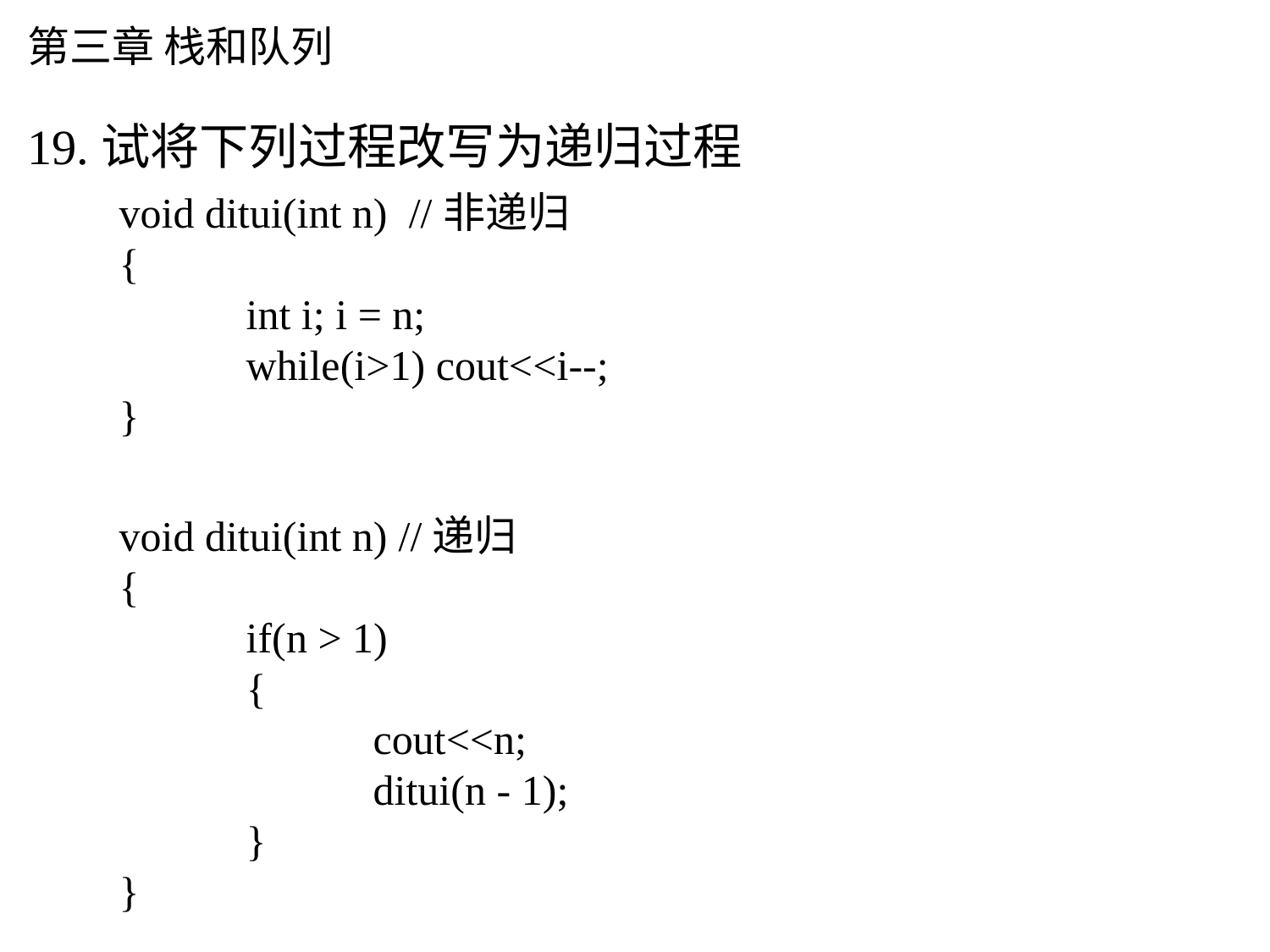

# 第三章 栈和队列
19.试将下列过程改写为递归过程

void ditui(int n)  //非递归
{
	int i; i = n;
	while(i>1) cout<<i--;
}
void ditui(int n) //递归
{
	if(n > 1)
	{
		cout<<n;
		ditui(n - 1);
	}
}